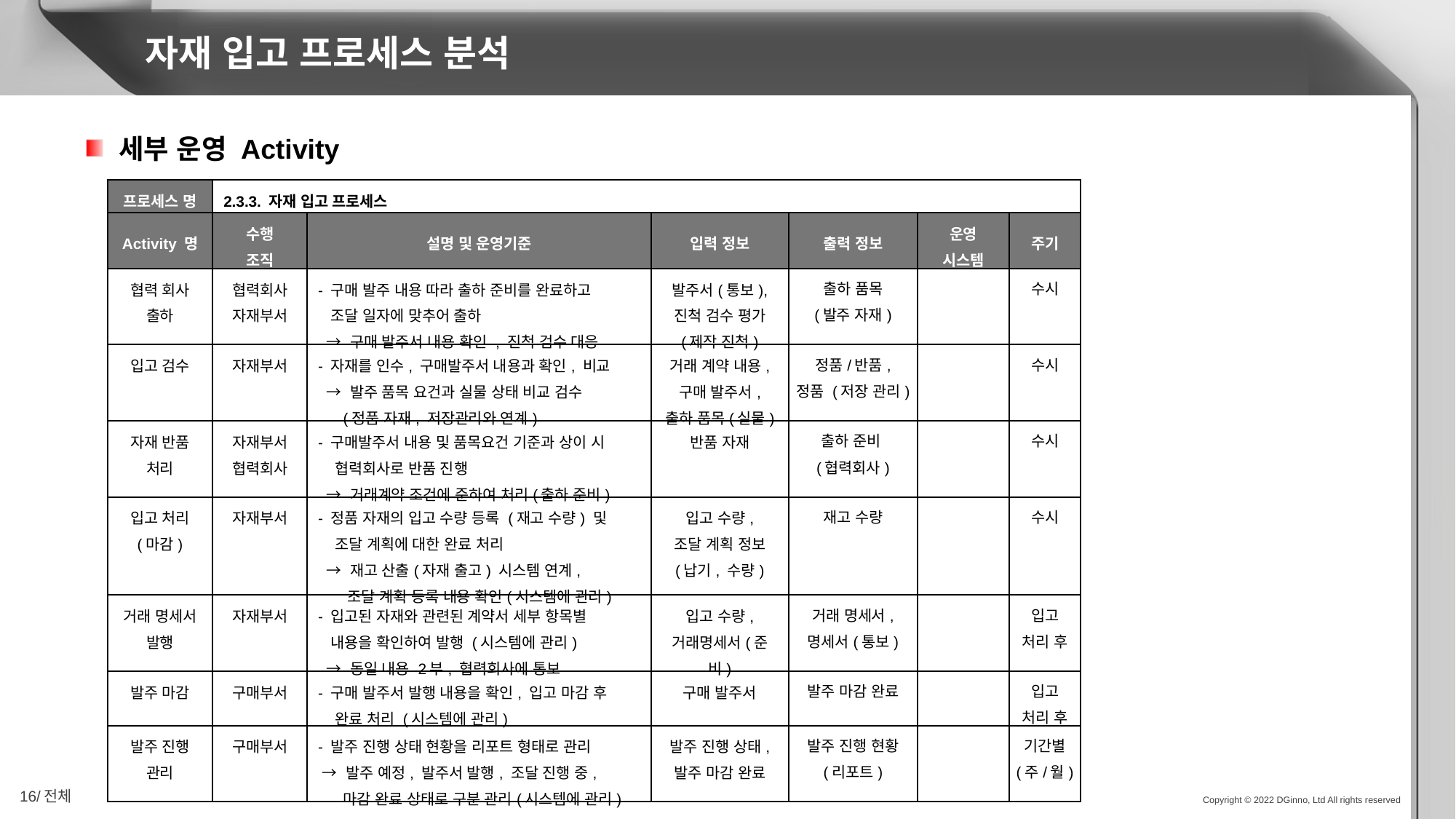

자재 입고 프로세스 분석
 세부 운영 Activity
| 프로세스 명 | 2.3.3. 자재 입고 프로세스 |  |  |  |  |  |
| --- | --- | --- | --- | --- | --- | --- |
| Activity 명 | 수행 조직 | 설명 및 운영기준 | 입력 정보 | 출력 정보 | 운영 시스템 | 주기 |
| 협력 회사 출하 | 협력회사 자재부서 | - 구매 발주 내용 따라 출하 준비를 완료하고 조달 일자에 맞추어 출하 → 구매 발주서 내용 확인 , 진척 검수 대응 | 발주서(통보), 진척 검수 평가 (제작 진척) | 출하 품목 (발주 자재) |  | 수시 |
| 입고 검수 | 자재부서 | - 자재를 인수, 구매발주서 내용과 확인, 비교 → 발주 품목 요건과 실물 상태 비교 검수 (정품 자재, 저장관리와 연계) | 거래 계약 내용, 구매 발주서, 출하 품목(실물) | 정품/반품, 정품 (저장 관리) |  | 수시 |
| 자재 반품 처리 | 자재부서 협력회사 | - 구매발주서 내용 및 품목요건 기준과 상이 시 협력회사로 반품 진행 → 거래계약 조건에 준하여 처리(출하 준비) | 반품 자재 | 출하 준비 (협력회사) |  | 수시 |
| 입고 처리 (마감) | 자재부서 | - 정품 자재의 입고 수량 등록 (재고 수량) 및 조달 계획에 대한 완료 처리 → 재고 산출(자재 출고) 시스템 연계, 조달 계획 등록 내용 확인(시스템에 관리) | 입고 수량, 조달 계획 정보 (납기, 수량) | 재고 수량 |  | 수시 |
| 거래 명세서 발행 | 자재부서 | - 입고된 자재와 관련된 계약서 세부 항목별 내용을 확인하여 발행 (시스템에 관리) → 동일 내용 2부, 협력회사에 통보 | 입고 수량, 거래명세서(준비) | 거래 명세서, 명세서(통보) |  | 입고 처리 후 |
| 발주 마감 | 구매부서 | - 구매 발주서 발행 내용을 확인, 입고 마감 후 완료 처리 (시스템에 관리) | 구매 발주서 | 발주 마감 완료 |  | 입고 처리 후 |
| 발주 진행 관리 | 구매부서 | - 발주 진행 상태 현황을 리포트 형태로 관리 → 발주 예정, 발주서 발행, 조달 진행 중, 마감 완료 상태로 구분 관리(시스템에 관리) | 발주 진행 상태, 발주 마감 완료 | 발주 진행 현황 (리포트) |  | 기간별 (주/월) |